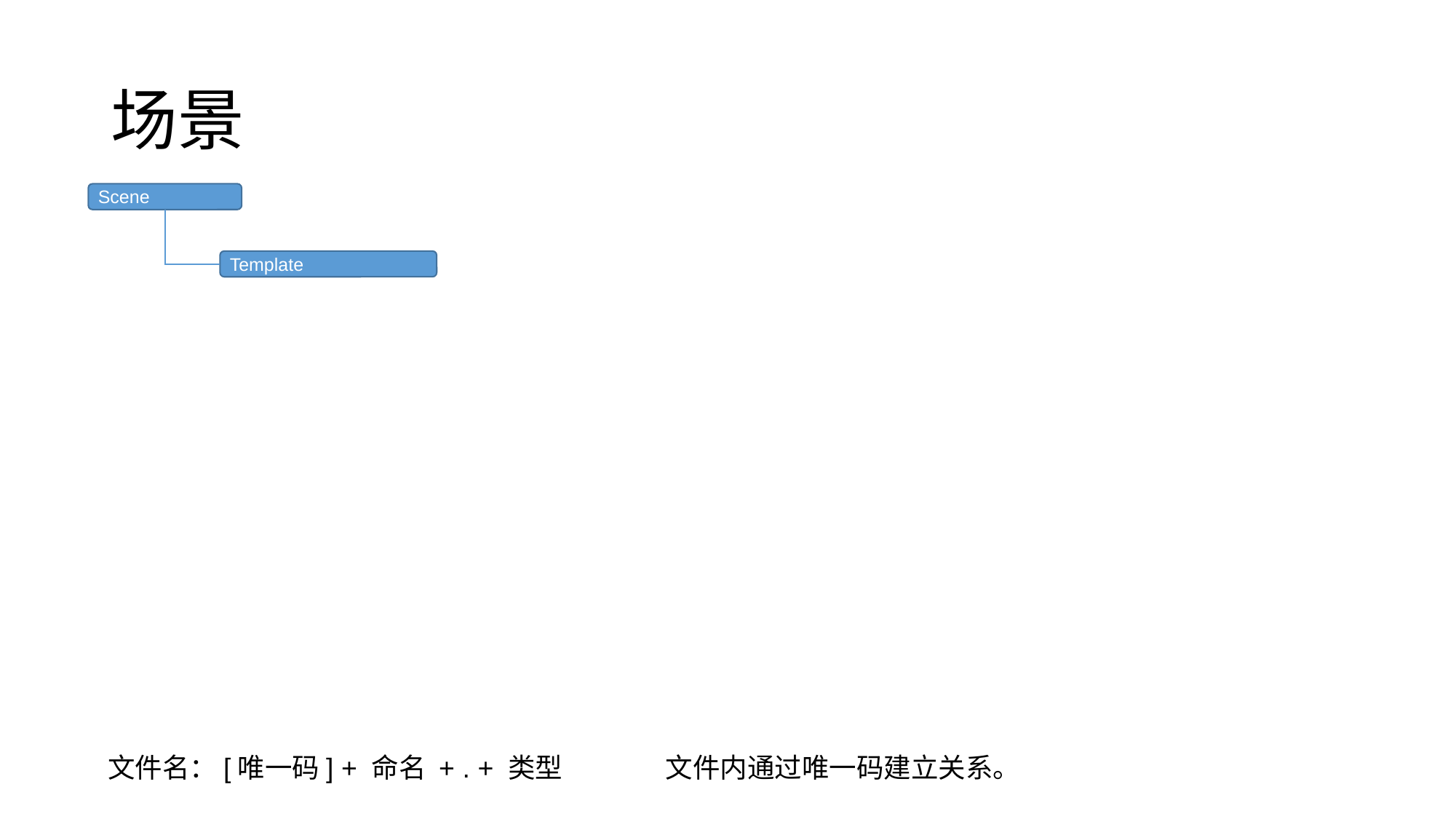

# 场景
Scene
Template
文件名：[唯一码] + 命名 + . + 类型
文件内通过唯一码建立关系。